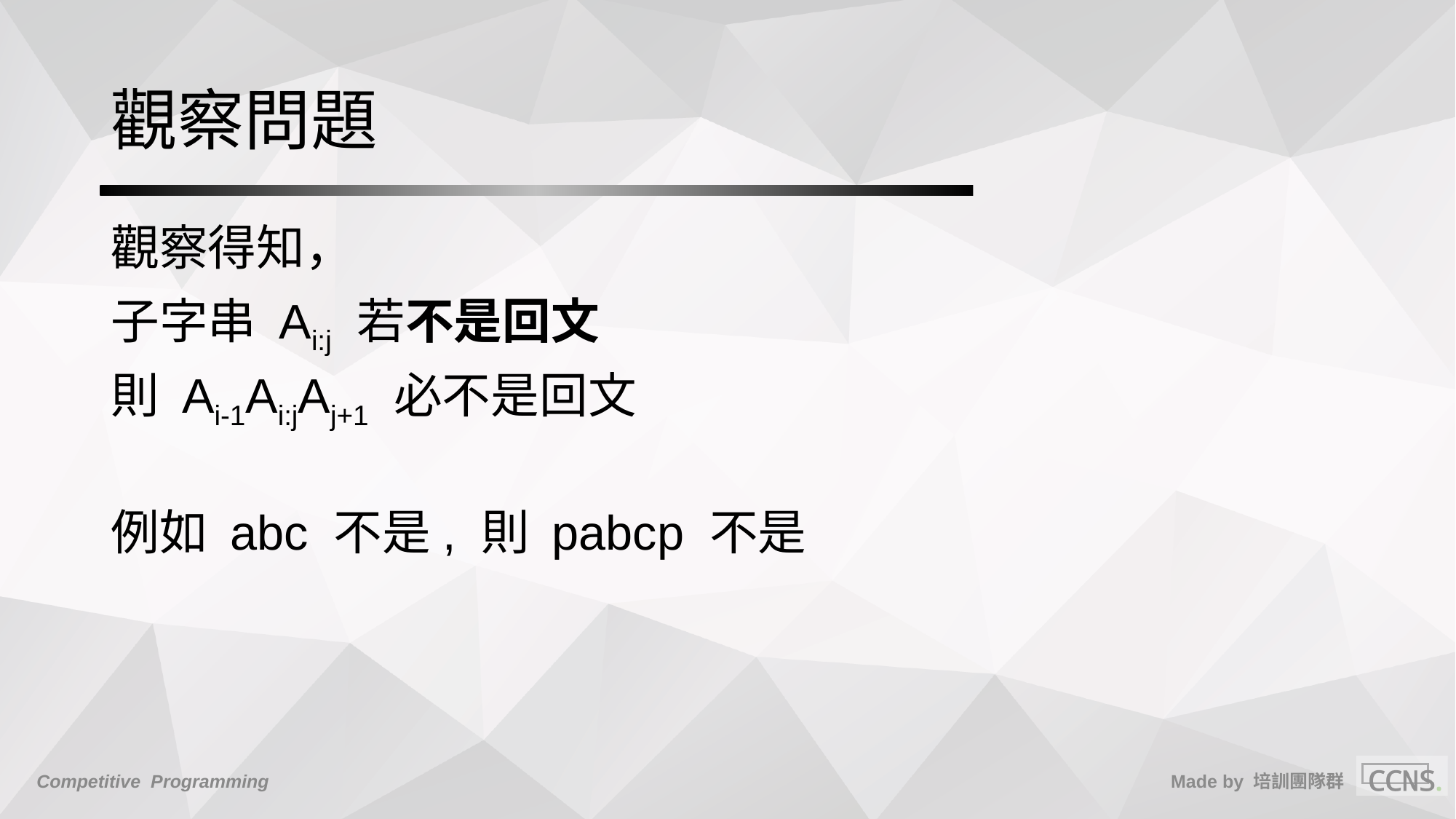

# 觀察問題
觀察得知，
子字串 Ai:j 若不是回文
則 Ai-1Ai:jAj+1 必不是回文

例如 abc 不是, 則 pabcp 不是